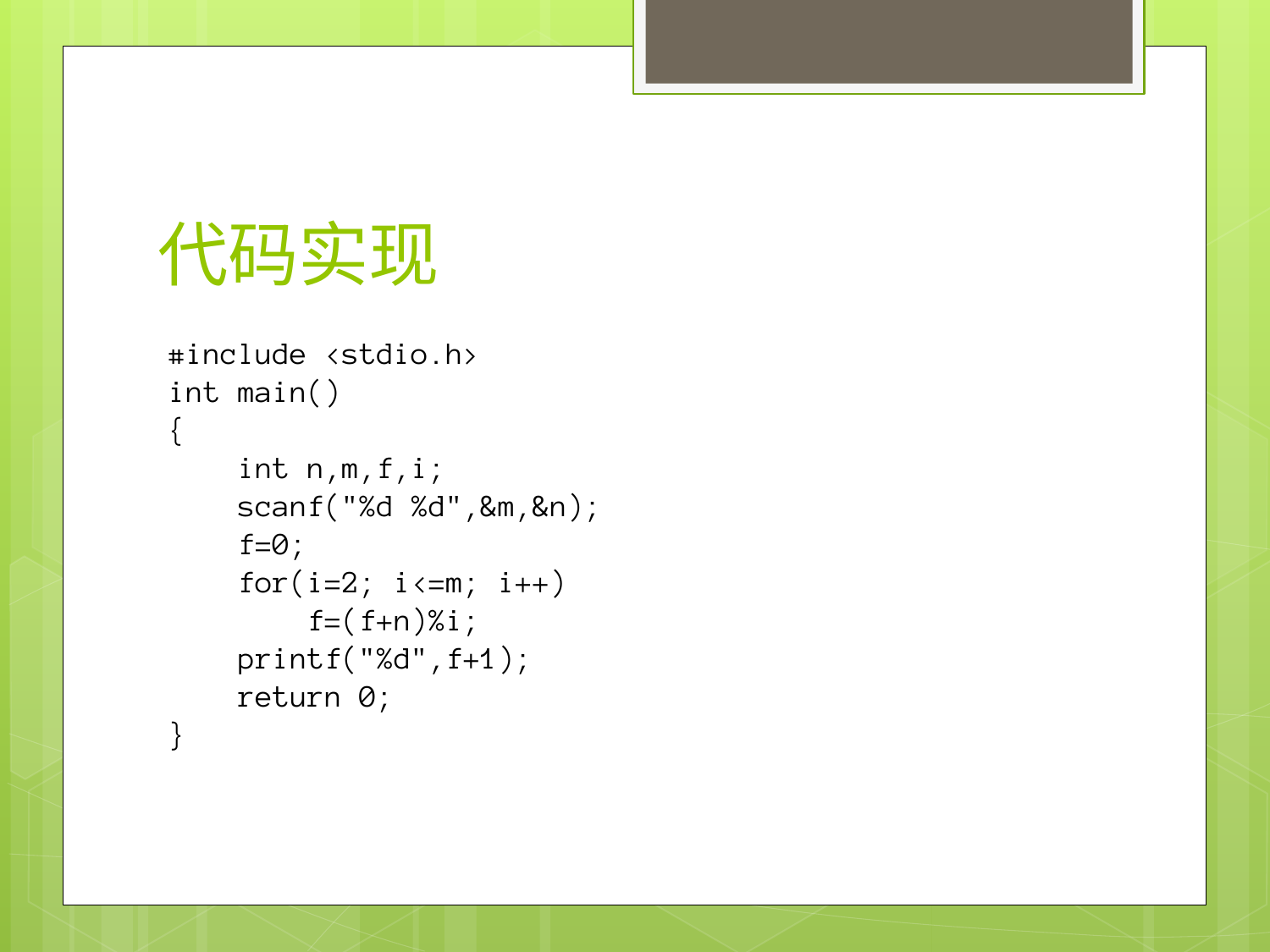

# 代码实现
#include <stdio.h>
int main()
{
    int n,m,f,i;
    scanf("%d %d",&m,&n);
    f=0;
    for(i=2; i<=m; i++)
        f=(f+n)%i;
    printf("%d",f+1);
    return 0;
}